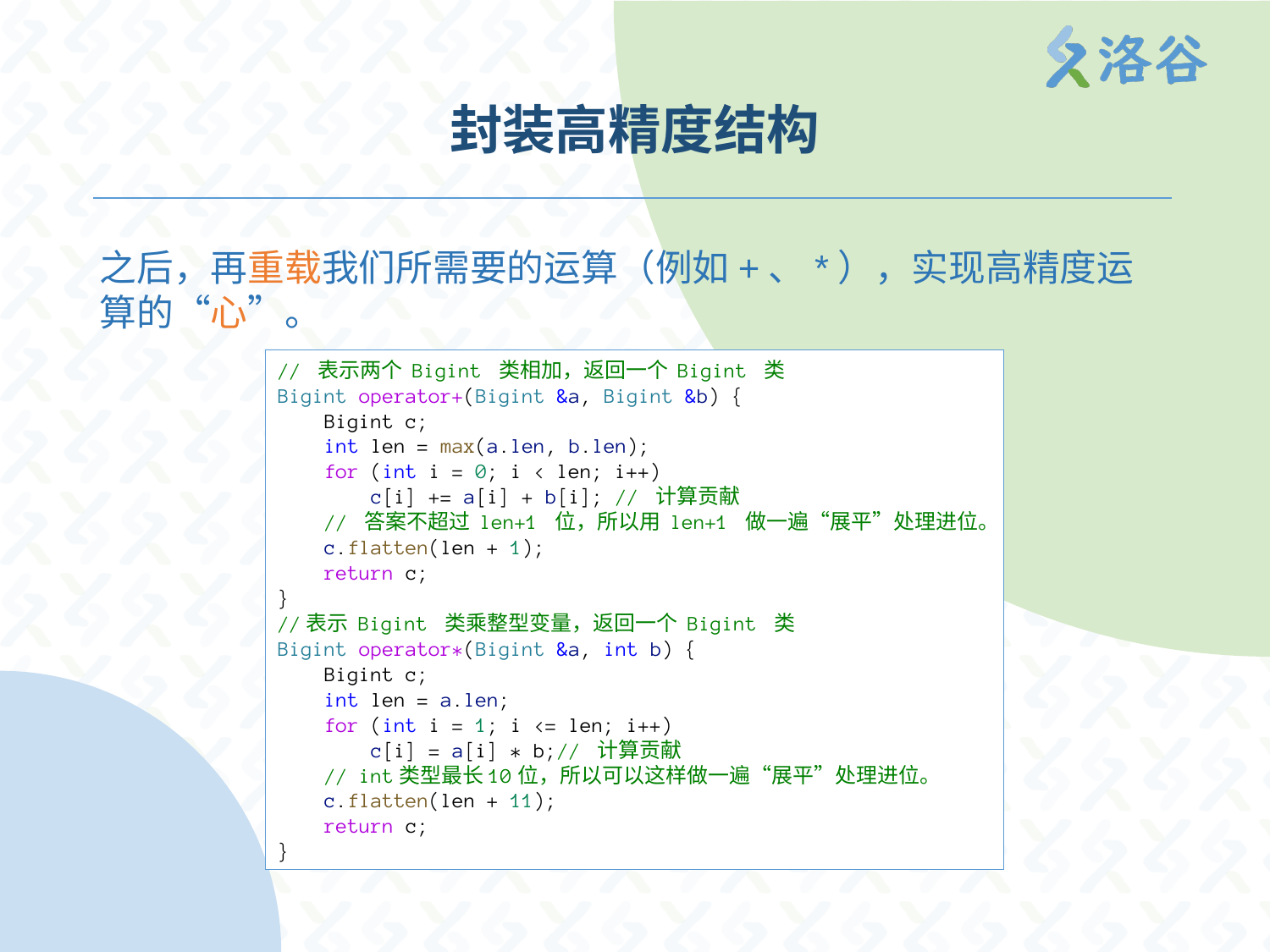

# 封装高精度结构
之后，再重载我们所需要的运算（例如+、*），实现高精度运算的“心”。
// 表示两个 Bigint 类相加，返回一个 Bigint 类
Bigint operator+(Bigint &a, Bigint &b) {
    Bigint c;
    int len = max(a.len, b.len);
    for (int i = 0; i < len; i++)
        c[i] += a[i] + b[i]; // 计算贡献
    // 答案不超过 len+1 位，所以用 len+1 做一遍“展平”处理进位。
    c.flatten(len + 1);
    return c;
}
//表示 Bigint 类乘整型变量，返回一个 Bigint 类
Bigint operator*(Bigint &a, int b) {
    Bigint c;
    int len = a.len;
    for (int i = 1; i <= len; i++)
        c[i] = a[i] * b;// 计算贡献
    // int类型最长10位，所以可以这样做一遍“展平”处理进位。
    c.flatten(len + 11);
    return c;
}